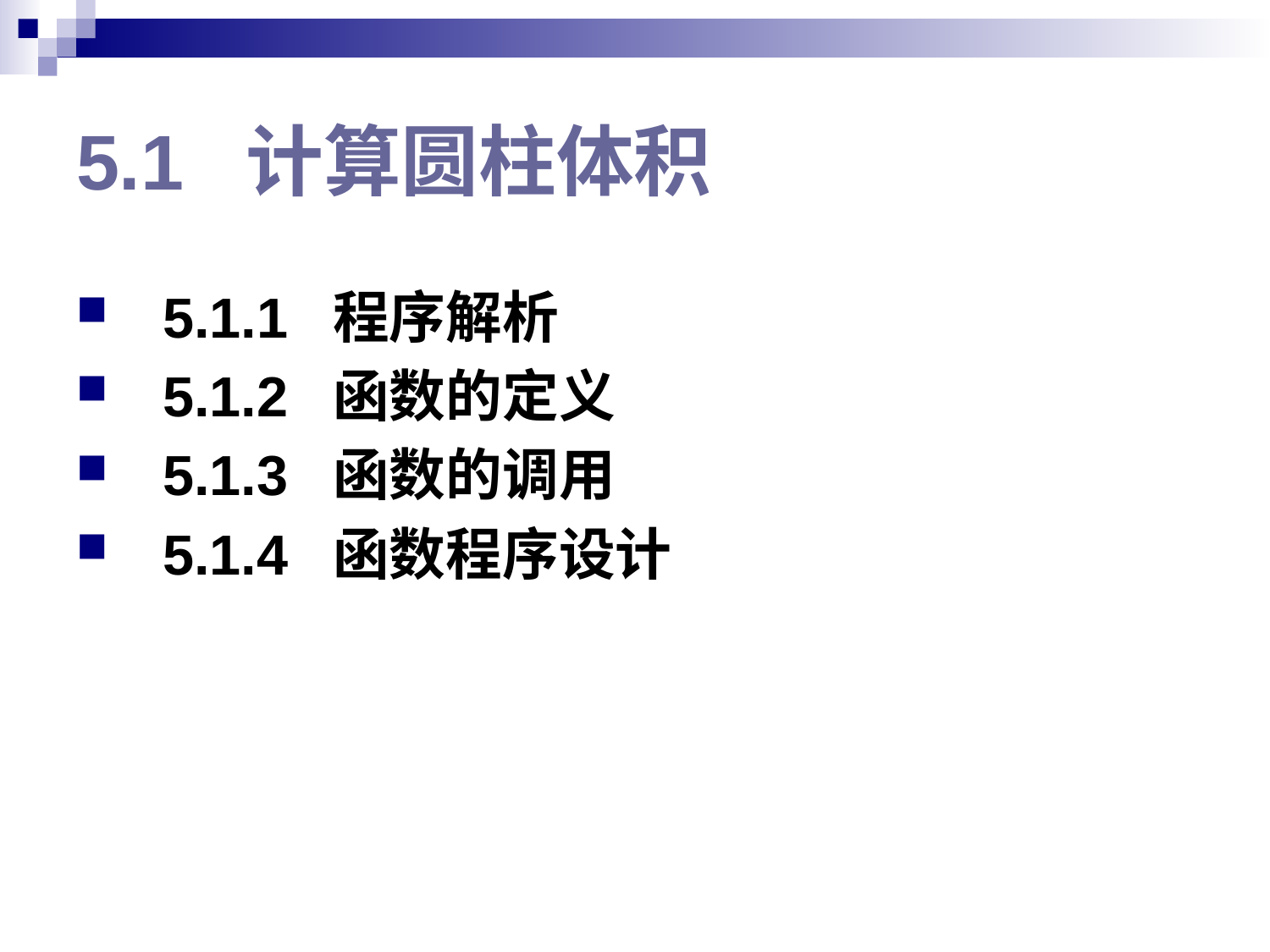

# 5.1  计算圆柱体积
5.1.1  程序解析
5.1.2  函数的定义
5.1.3  函数的调用
5.1.4  函数程序设计